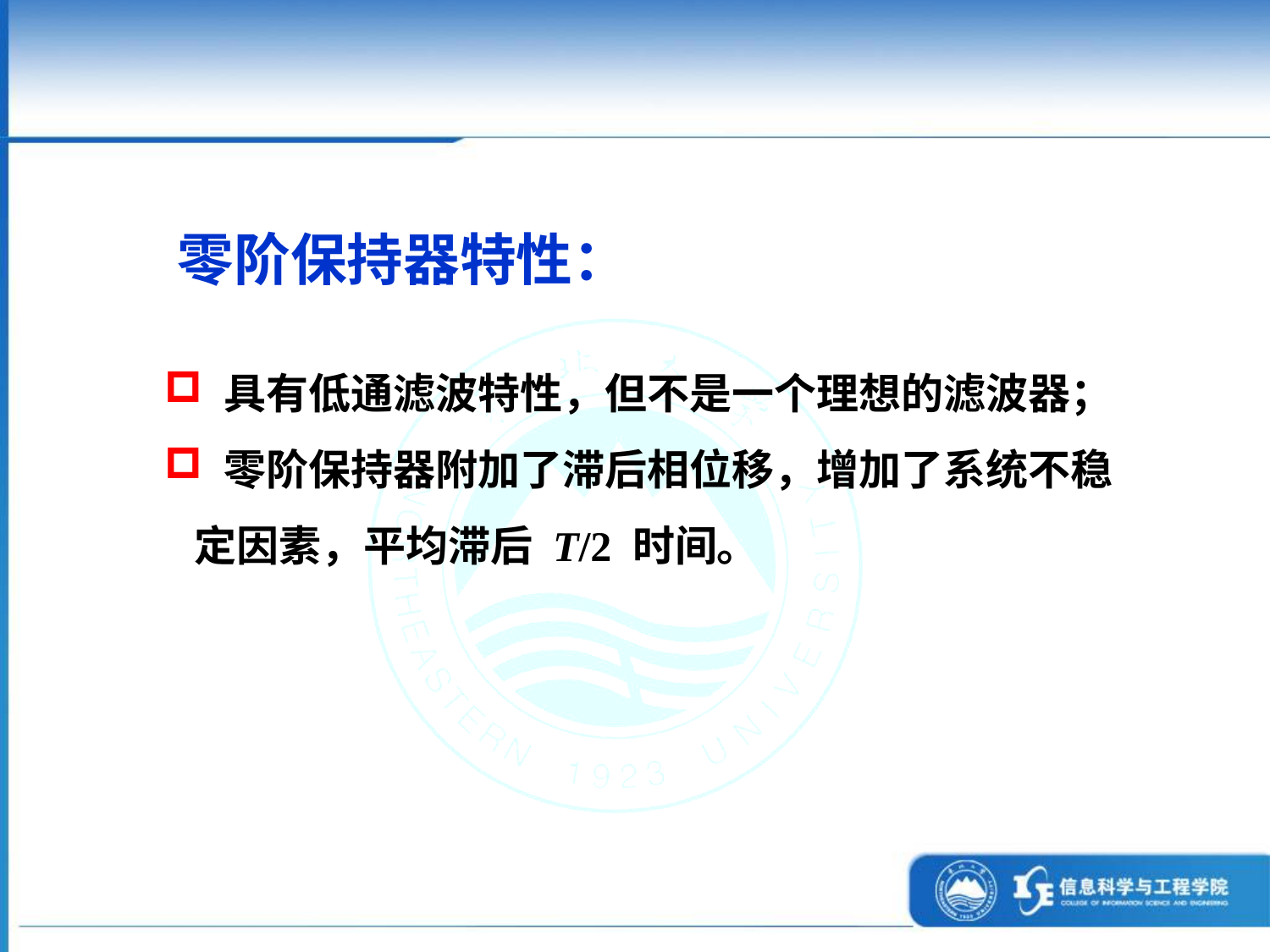

零阶保持器特性：
 具有低通滤波特性，但不是一个理想的滤波器；
 零阶保持器附加了滞后相位移，增加了系统不稳定因素，平均滞后 T/2 时间。